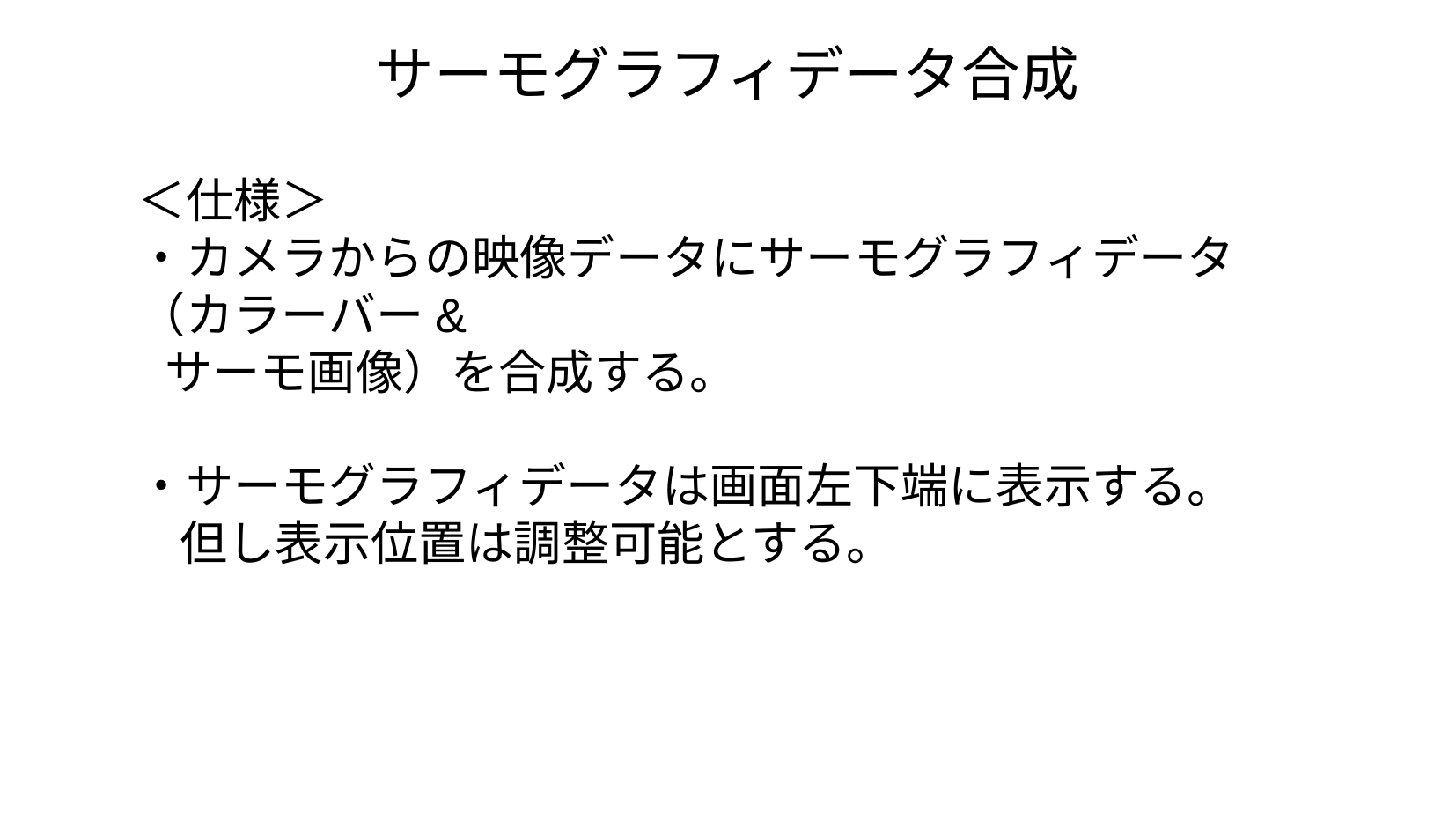

サーモグラフィデータ合成
＜仕様＞
・カメラからの映像データにサーモグラフィデータ（カラーバー&
 サーモ画像）を合成する。

・サーモグラフィデータは画面左下端に表示する。
  但し表示位置は調整可能とする。